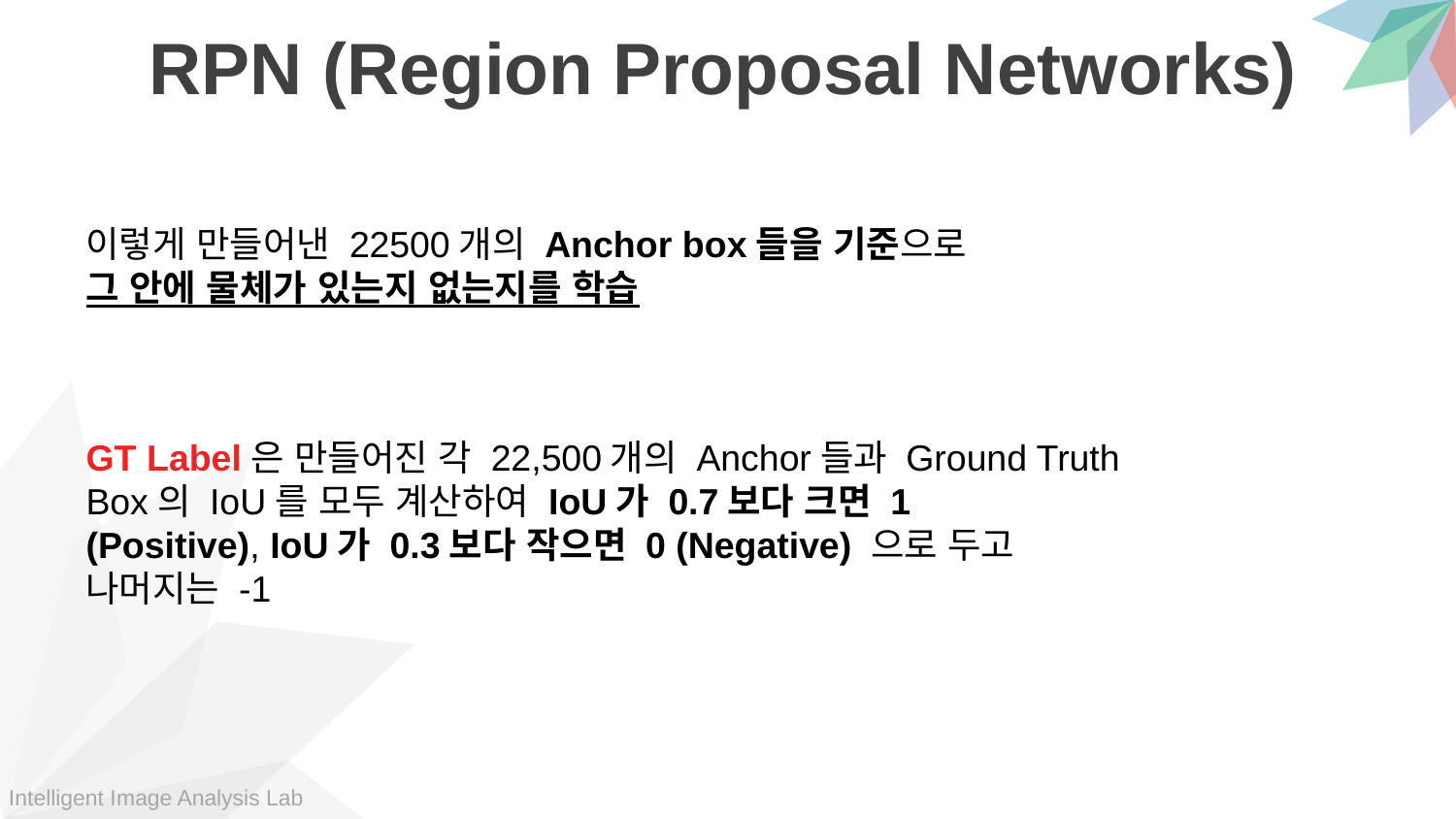

RPN (Region Proposal Networks)
이렇게 만들어낸 22500개의 Anchor box들을 기준으로
그 안에 물체가 있는지 없는지를 학습
GT Label은 만들어진 각 22,500개의 Anchor들과 Ground Truth Box의 IoU를 모두 계산하여 IoU가 0.7보다 크면 1 (Positive), IoU가 0.3보다 작으면 0 (Negative) 으로 두고 나머지는 -1